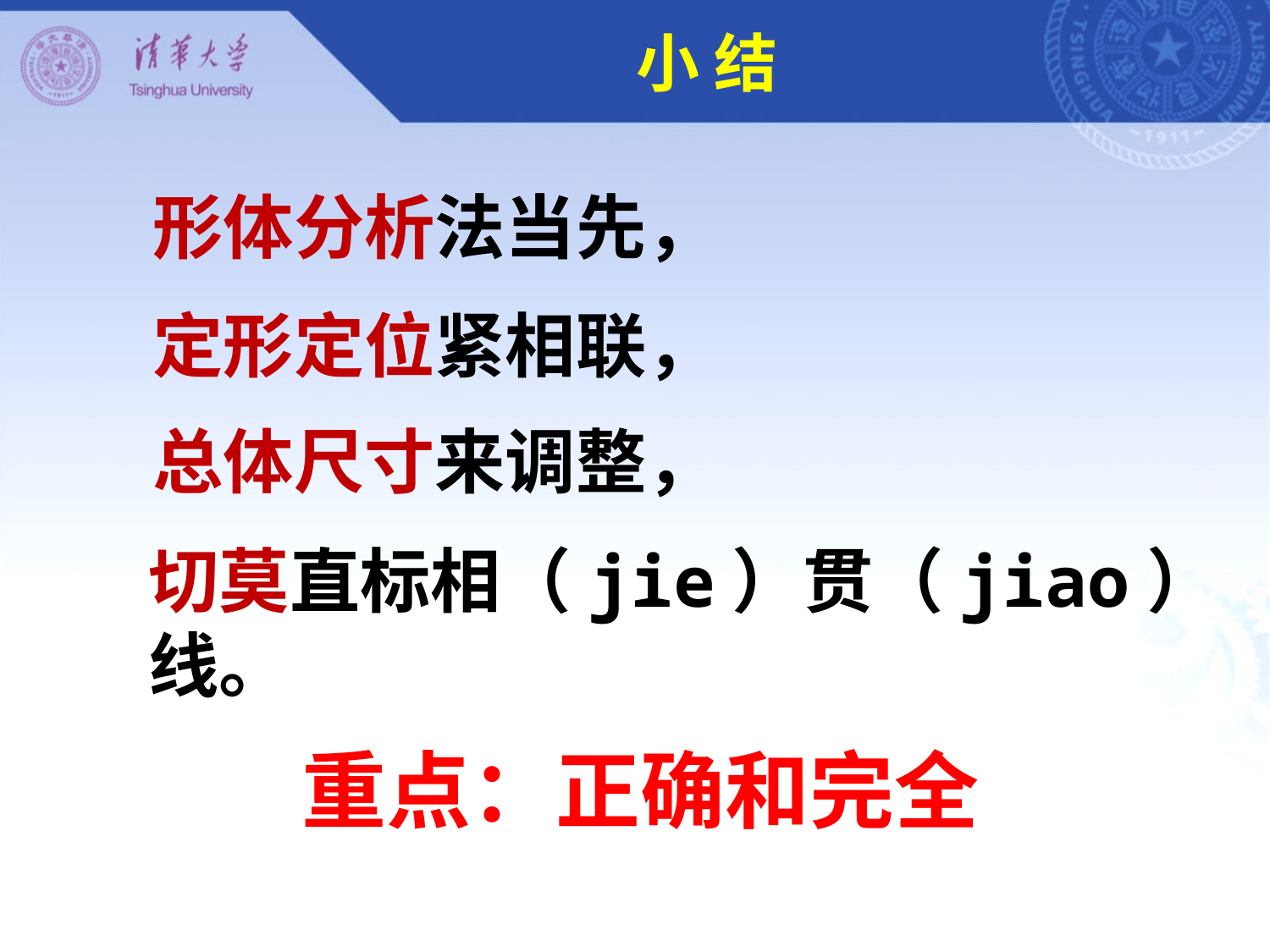

小 结
形体分析法当先，
定形定位紧相联，
总体尺寸来调整，
切莫直标相（jie）贯（jiao）线。
重点：正确和完全